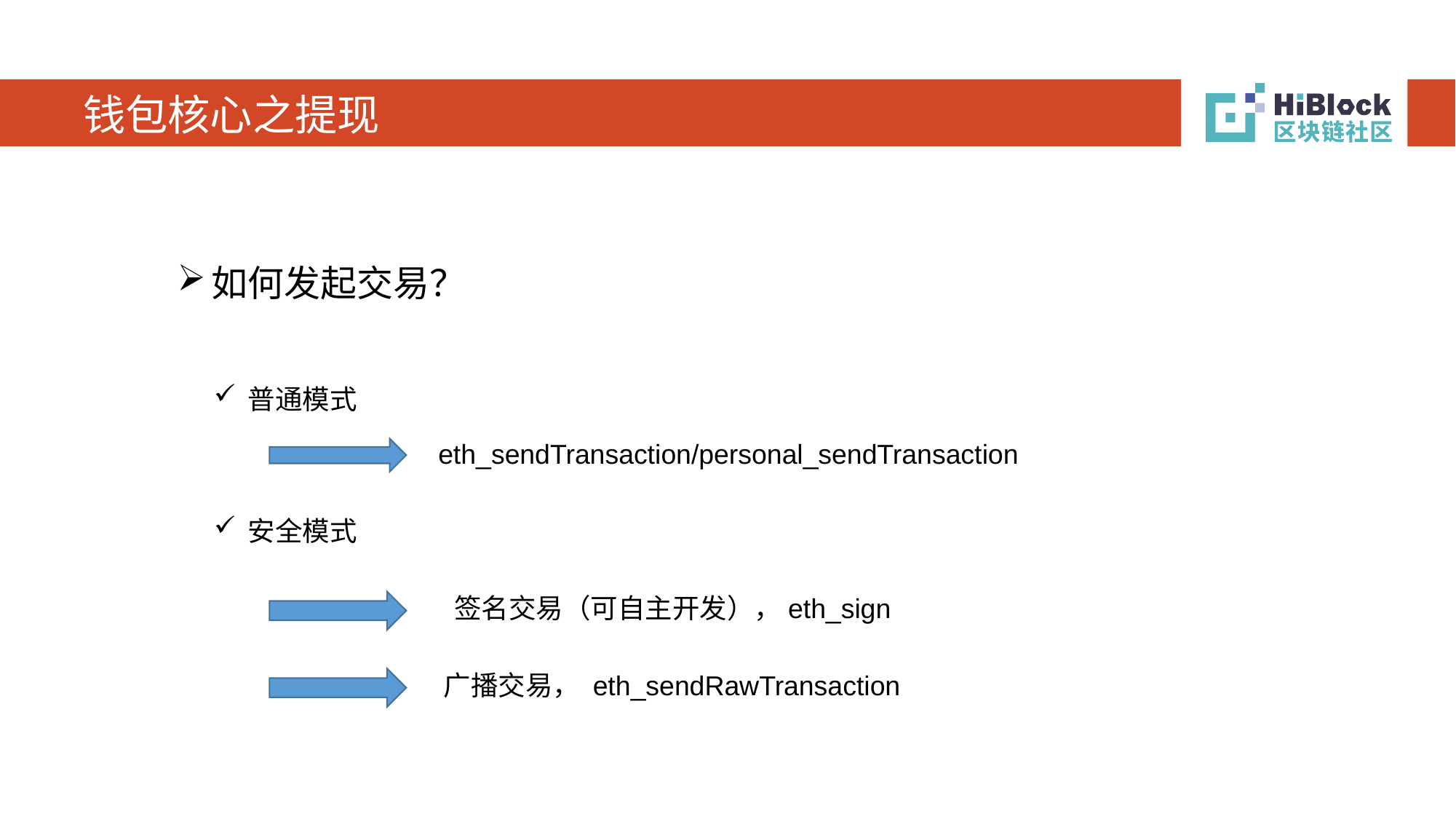

# 钱包核心之提现
如何发起交易？

普通模式
eth_sendTransaction/personal_sendTransaction

安全模式
签名交易（可自主开发），eth_sign

广播交易， eth_sendRawTransaction